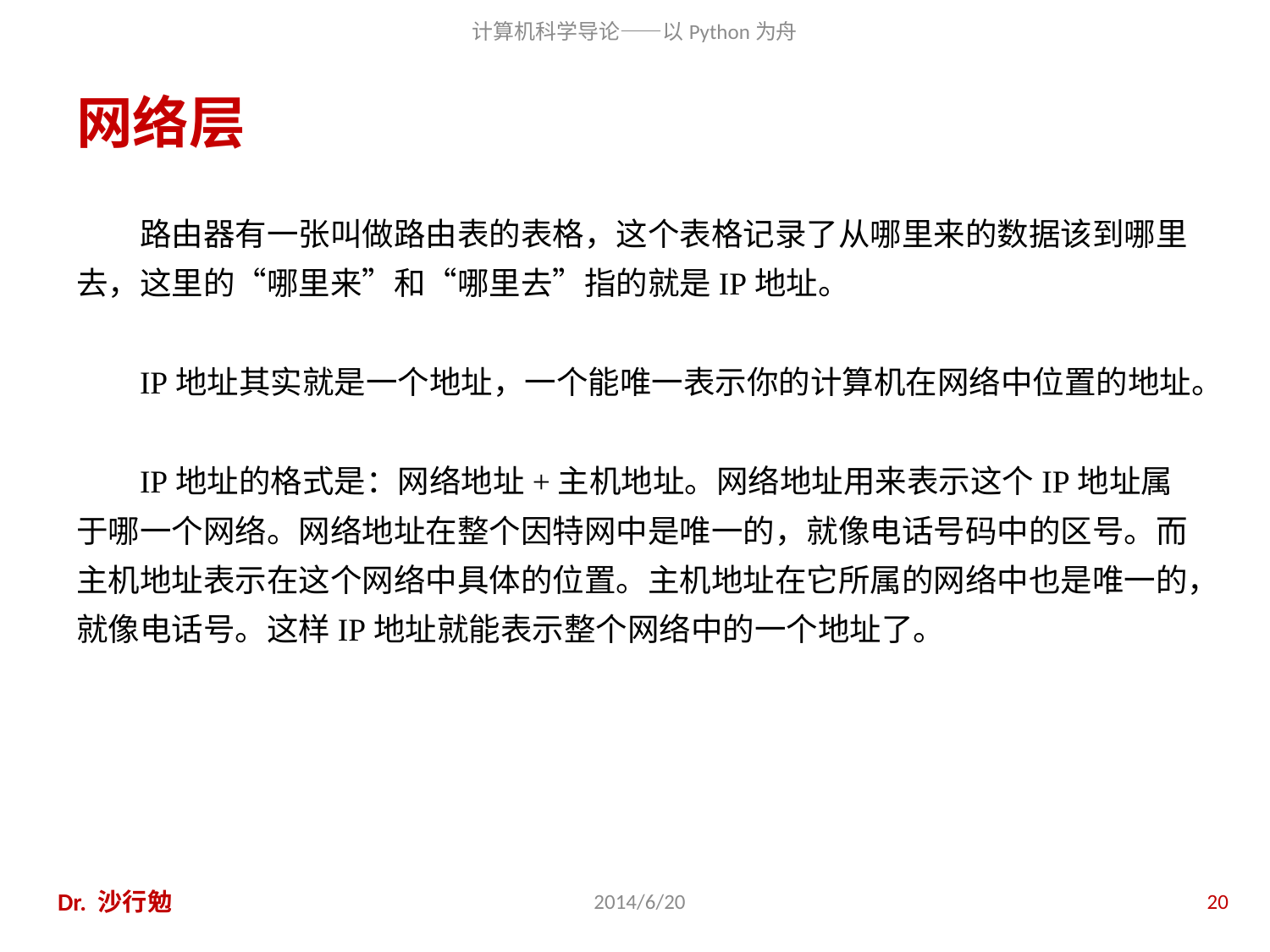

# 网络层
路由器有一张叫做路由表的表格，这个表格记录了从哪里来的数据该到哪里去，这里的“哪里来”和“哪里去”指的就是IP地址。

IP地址其实就是一个地址，一个能唯一表示你的计算机在网络中位置的地址。

IP地址的格式是：网络地址+主机地址。网络地址用来表示这个IP地址属于哪一个网络。网络地址在整个因特网中是唯一的，就像电话号码中的区号。而主机地址表示在这个网络中具体的位置。主机地址在它所属的网络中也是唯一的，就像电话号。这样IP地址就能表示整个网络中的一个地址了。
Dr. 沙行勉
2014/6/20
20